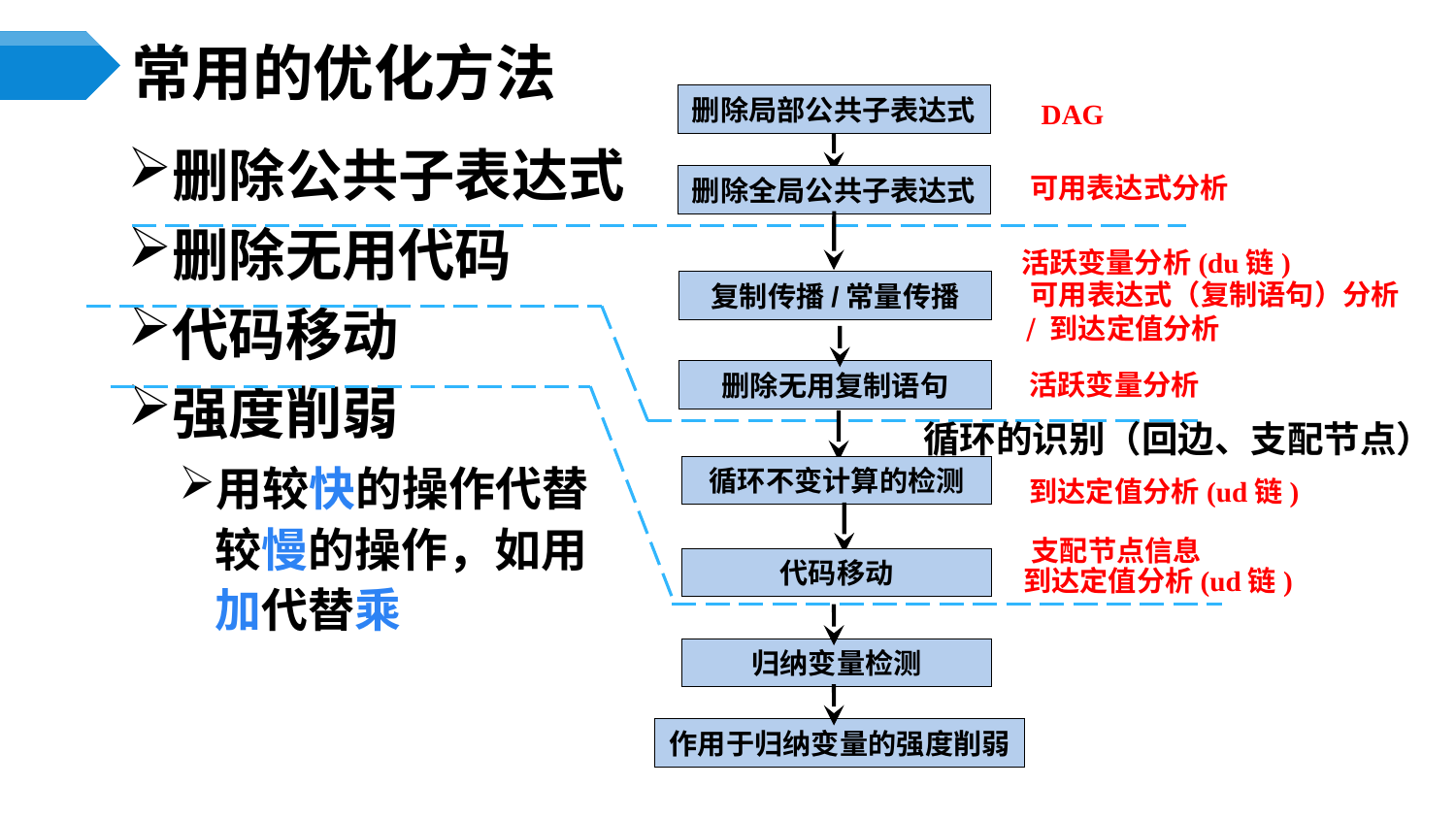

# 常用的优化方法
删除局部公共子表达式
DAG

删除公共子表达式
删除无用代码
代码移动
强度削弱
用较快的操作代替较慢的操作，如用加代替乘

可用表达式分析
删除全局公共子表达式

活跃变量分析(du链)
可用表达式（复制语句）分析
复制传播/常量传播
/到达定值分析

活跃变量分析
删除无用复制语句
循环的识别（回边、支配节点）

循环不变计算的检测
到达定值分析(ud链)

支配节点信息
到达定值分析(ud链)
代码移动

归纳变量检测

作用于归纳变量的强度削弱